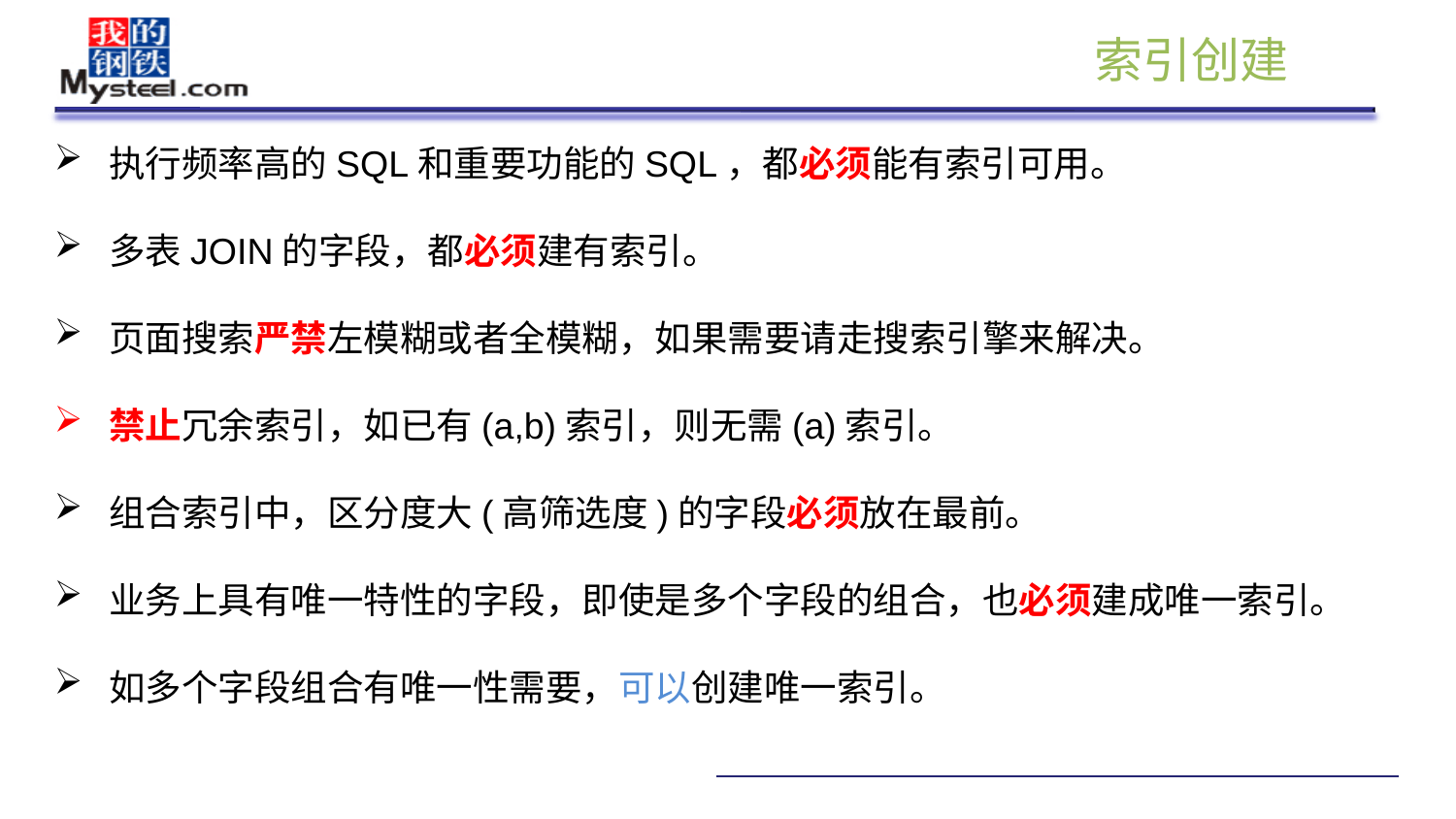

索引创建
执行频率高的SQL和重要功能的SQL，都必须能有索引可用。

多表JOIN的字段，都必须建有索引。

页面搜索严禁左模糊或者全模糊，如果需要请走搜索引擎来解决。

禁止冗余索引，如已有(a,b)索引，则无需(a)索引。

组合索引中，区分度大(高筛选度)的字段必须放在最前。

业务上具有唯一特性的字段，即使是多个字段的组合，也必须建成唯一索引。

如多个字段组合有唯一性需要，可以创建唯一索引。